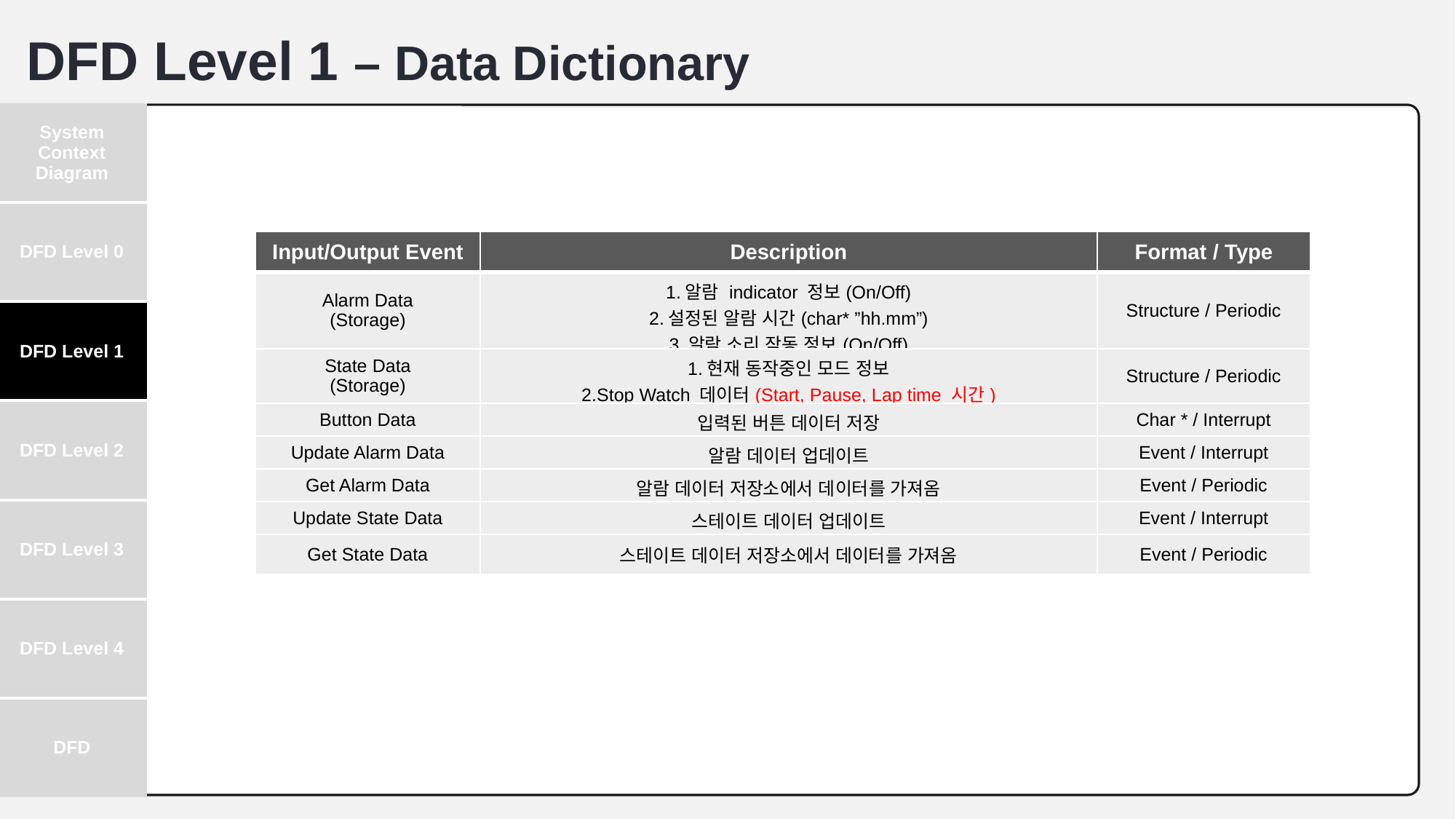

DFD Level 1 – Data Dictionary
| System Context Diagram |
| --- |
| DFD Level 0 |
| DFD Level 1 |
| DFD Level 2 |
| DFD Level 3 |
| DFD Level 4 |
| DFD |

| Input/Output Event | Description | Format / Type |
| --- | --- | --- |
| Alarm Data (Storage) | 1.알람 indicator 정보(On/Off) 2.설정된 알람 시간(char\* ”hh.mm”) 3.알람 소리 작동 정보(On/Off) | Structure / Periodic |
| State Data (Storage) | 1.현재 동작중인 모드 정보 2.Stop Watch 데이터(Start, Pause, Lap time 시간) | Structure / Periodic |
| Button Data | 입력된 버튼 데이터 저장 | Char \* / Interrupt |
| Update Alarm Data | 알람 데이터 업데이트 | Event / Interrupt |
| Get Alarm Data | 알람 데이터 저장소에서 데이터를 가져옴 | Event / Periodic |
| Update State Data | 스테이트 데이터 업데이트 | Event / Interrupt |
| Get State Data | 스테이트 데이터 저장소에서 데이터를 가져옴 | Event / Periodic |